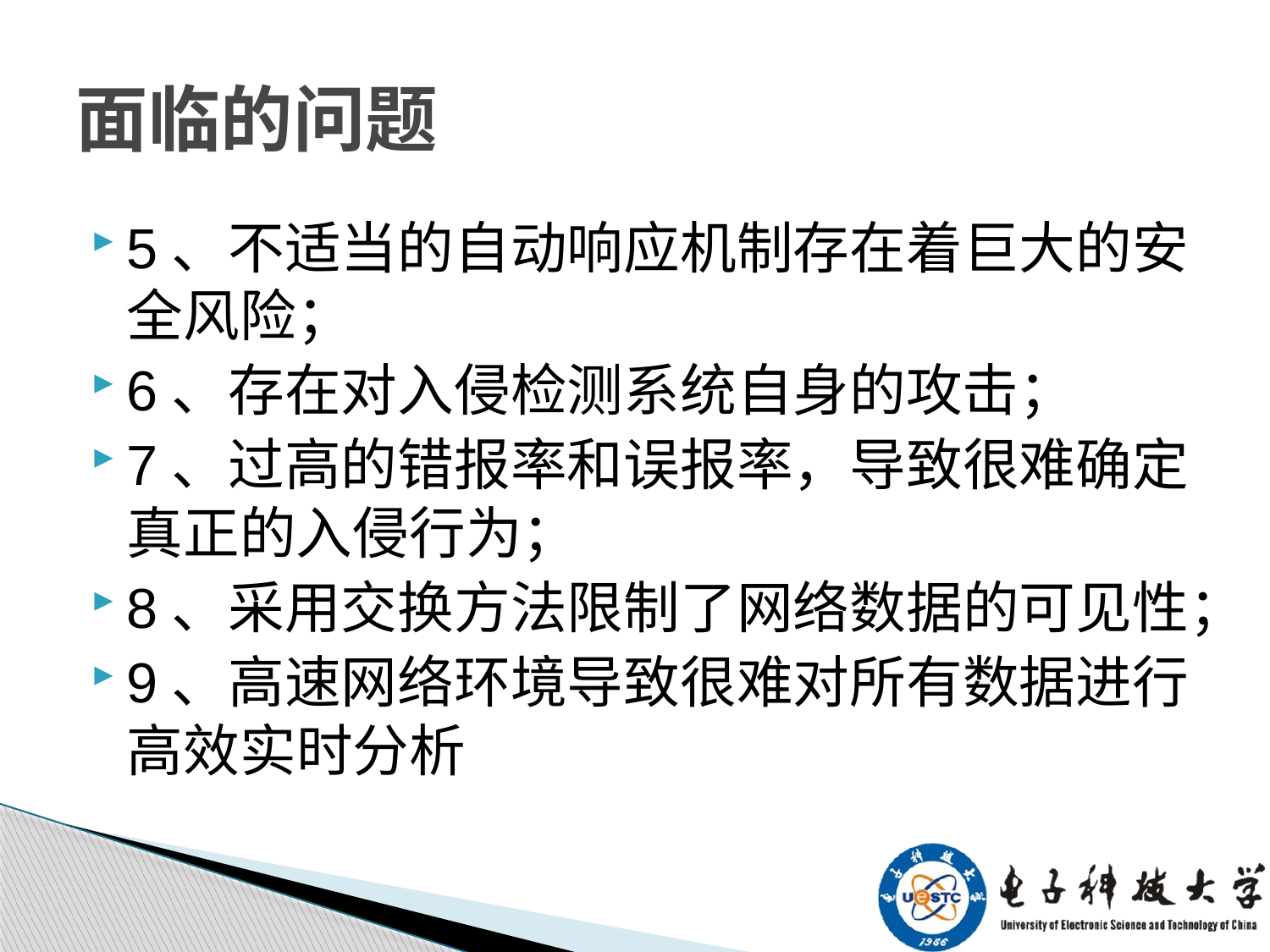

# 面临的问题
5、不适当的自动响应机制存在着巨大的安全风险；
6、存在对入侵检测系统自身的攻击；
7、过高的错报率和误报率，导致很难确定真正的入侵行为；
8、采用交换方法限制了网络数据的可见性；
9、高速网络环境导致很难对所有数据进行高效实时分析